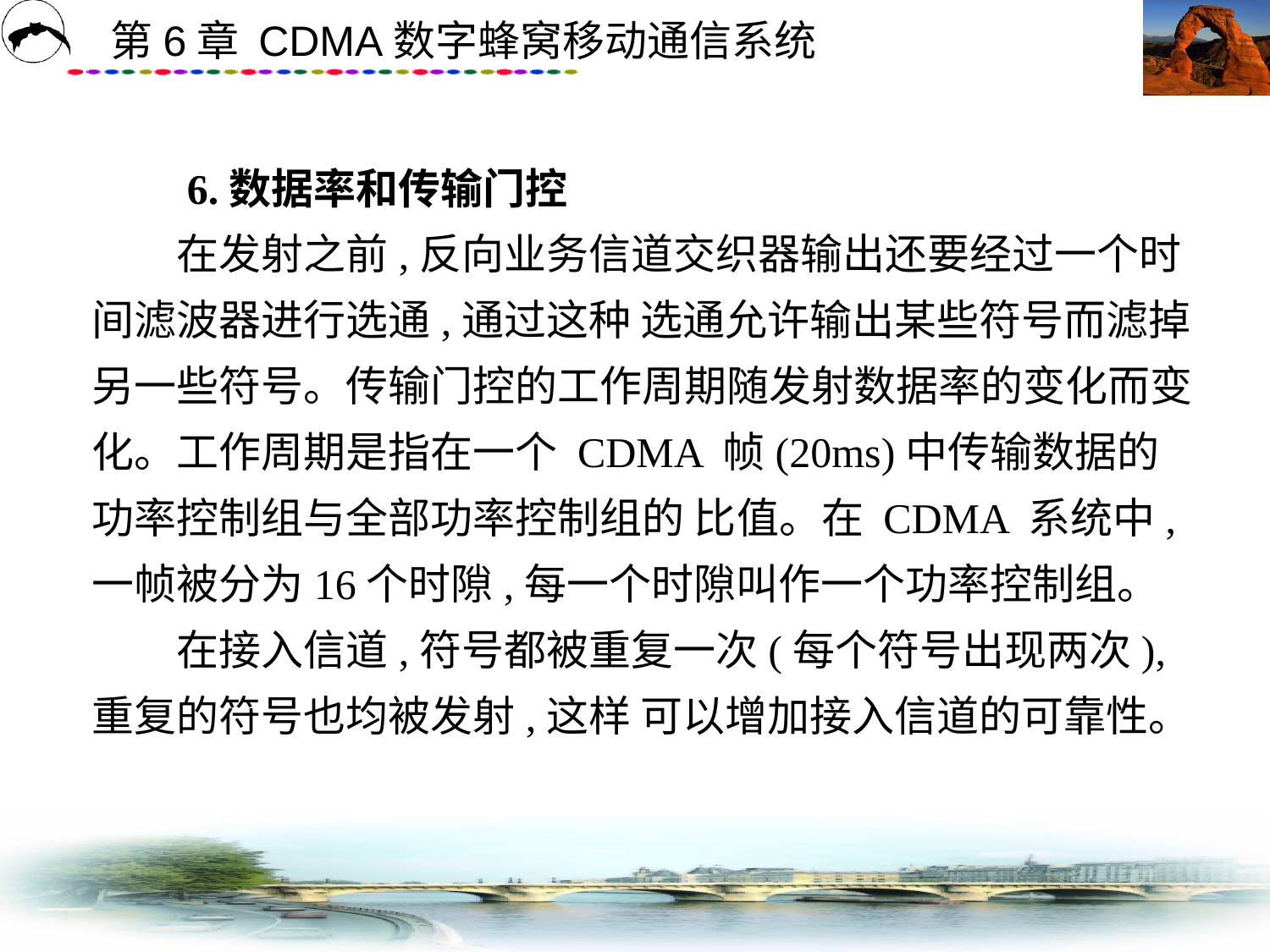

# 6.数据率和传输门控 　　在发射之前,反向业务信道交织器输出还要经过一个时间滤波器进行选通,通过这种 选通允许输出某些符号而滤掉另一些符号。传输门控的工作周期随发射数据率的变化而变 化。工作周期是指在一个 CDMA 帧(20ms)中传输数据的功率控制组与全部功率控制组的 比值。在 CDMA 系统中,一帧被分为16个时隙,每一个时隙叫作一个功率控制组。 　　在接入信道,符号都被重复一次(每个符号出现两次),重复的符号也均被发射,这样 可以增加接入信道的可靠性。